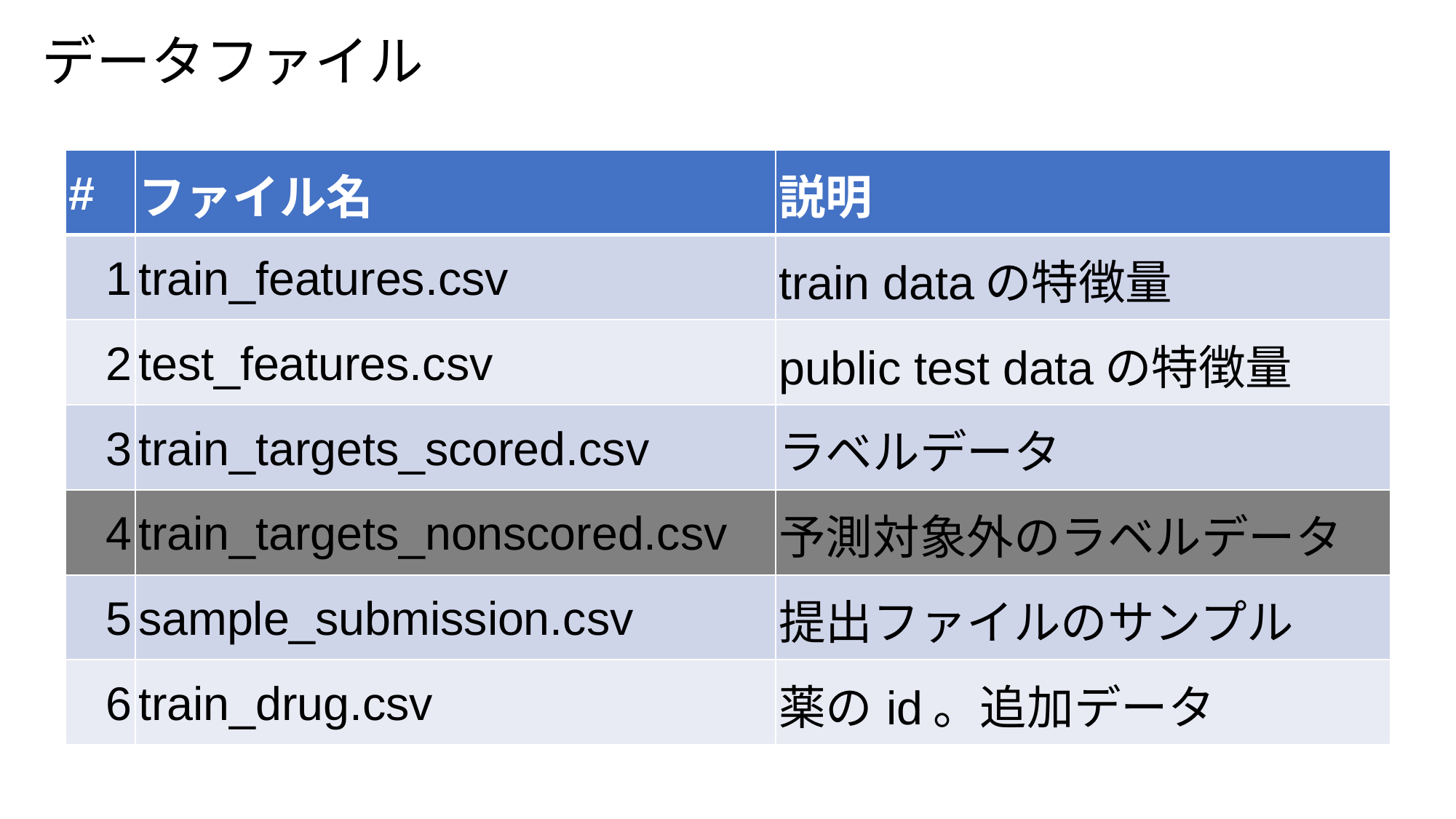

# データファイル
| # | ファイル名 | 説明 |
| --- | --- | --- |
| 1 | train\_features.csv | train dataの特徴量 |
| 2 | test\_features.csv | public test dataの特徴量 |
| 3 | train\_targets\_scored.csv | ラベルデータ |
| 4 | train\_targets\_nonscored.csv | 予測対象外のラベルデータ |
| 5 | sample\_submission.csv | 提出ファイルのサンプル |
| 6 | train\_drug.csv | 薬のid。追加データ |